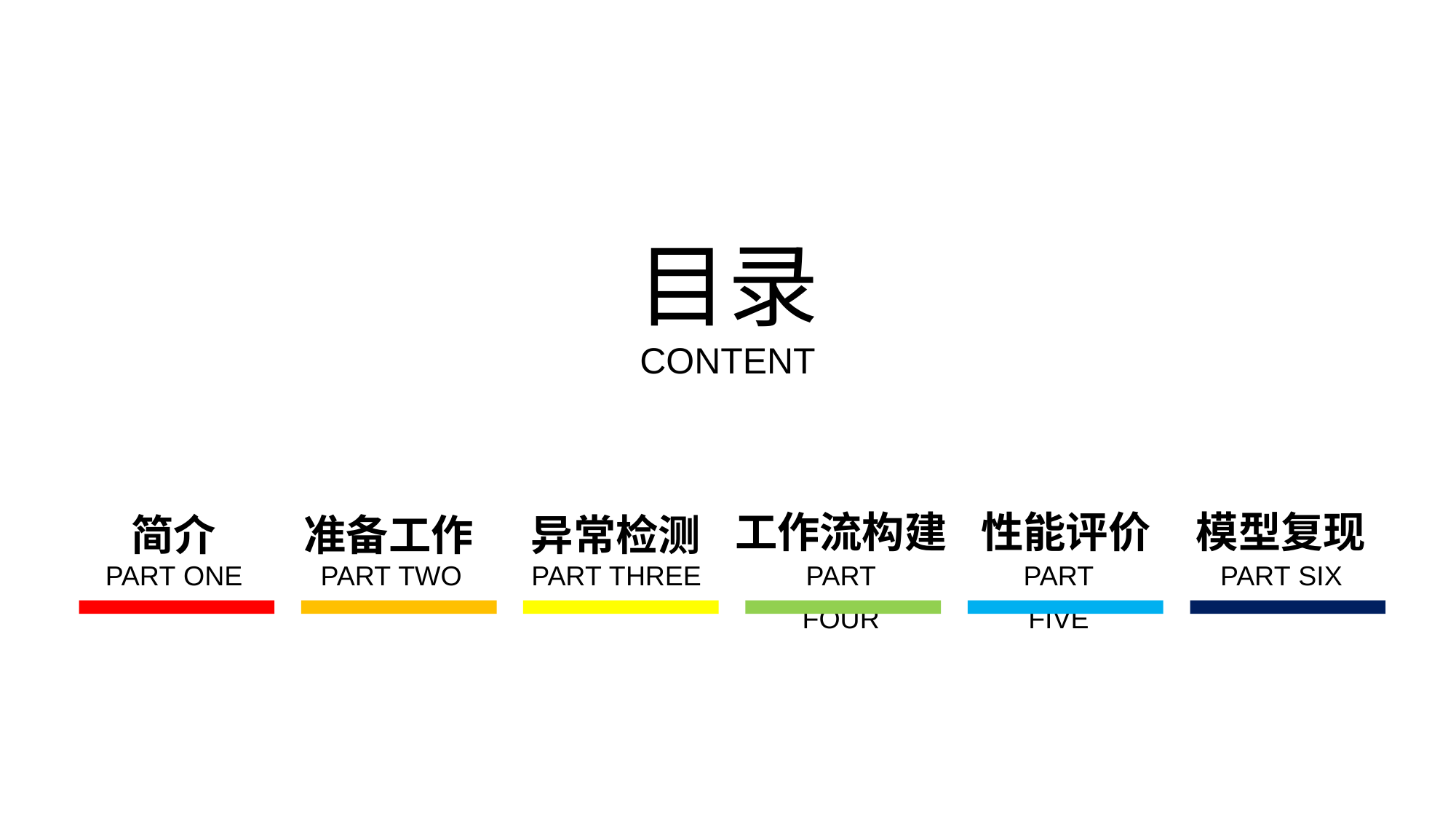

目录
CONTENT
性能评价
模型复现
工作流构建
简介
准备工作
异常检测
PART ONE
PART TWO
PART THREE
PART FOUR
PART FIVE
PART SIX